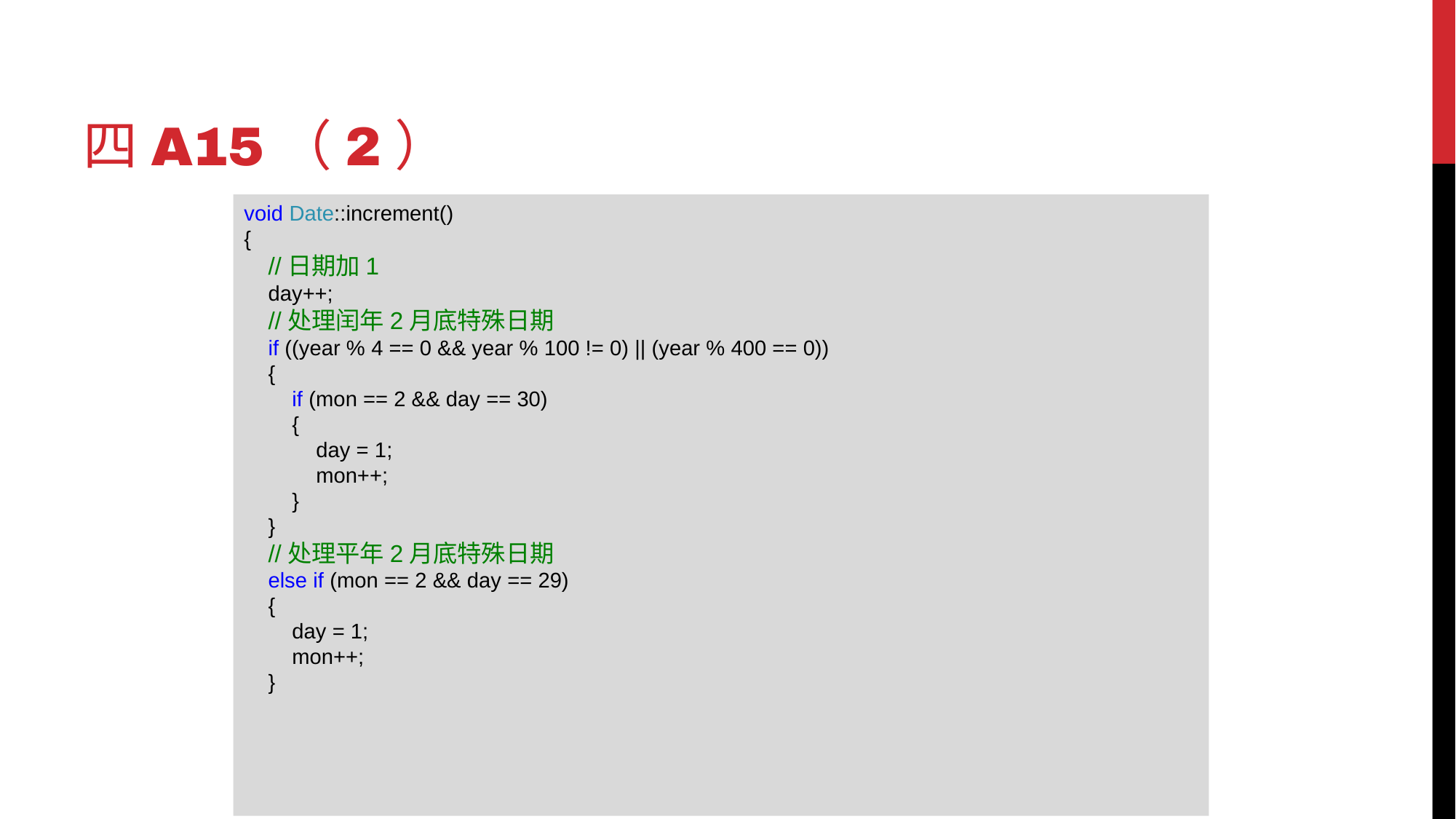

# 四a15（2）
void Date::increment()
{
    //日期加1
    day++;
    //处理闰年2月底特殊日期
    if ((year % 4 == 0 && year % 100 != 0) || (year % 400 == 0))
    {
        if (mon == 2 && day == 30)
        {
            day = 1;
            mon++;
        }
    }
    //处理平年2月底特殊日期
    else if (mon == 2 && day == 29)
    {
        day = 1;
        mon++;
    }